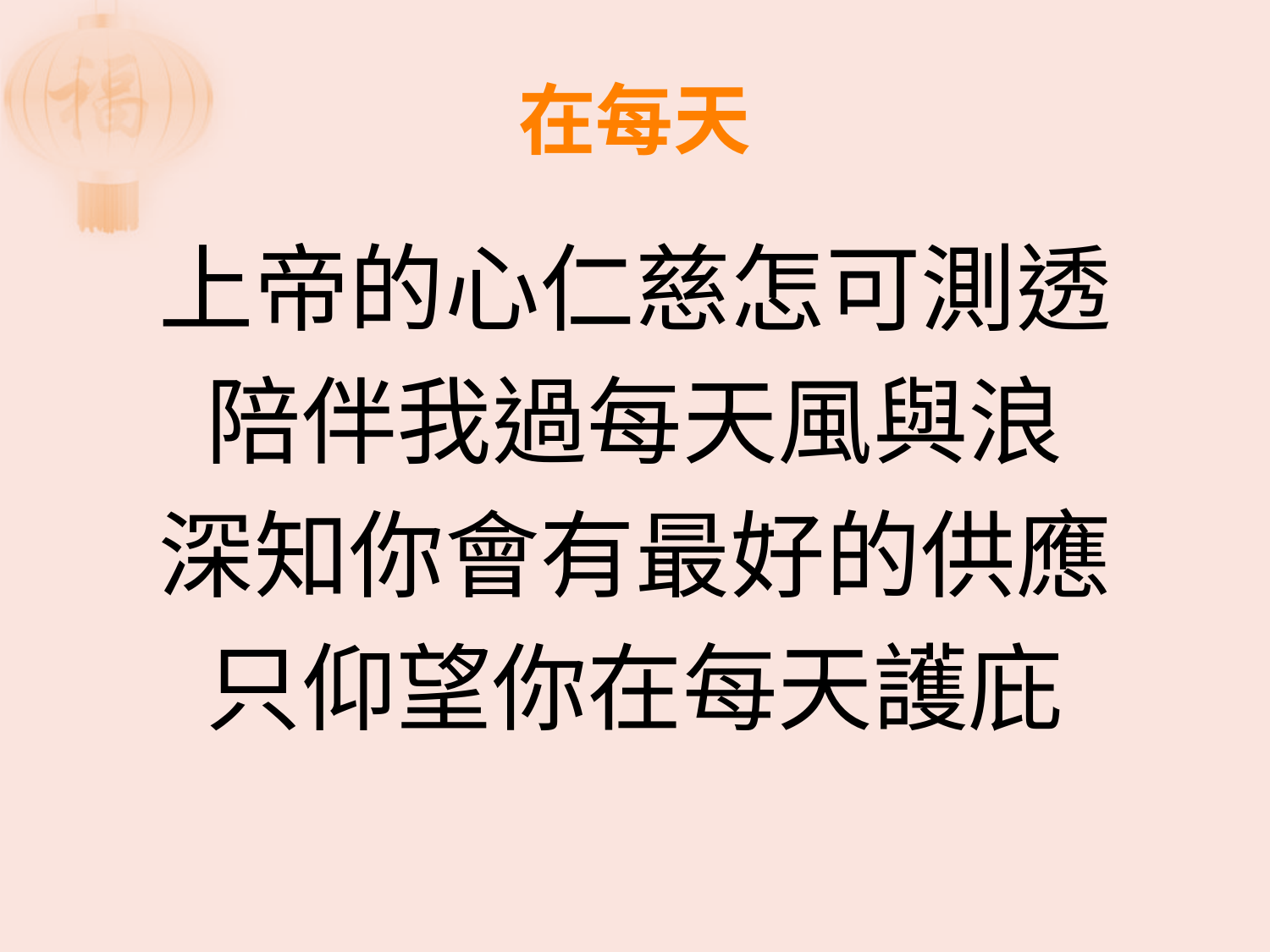

# 在每天
上帝的心仁慈怎可測透
陪伴我過每天風與浪
深知你會有最好的供應
只仰望你在每天護庇